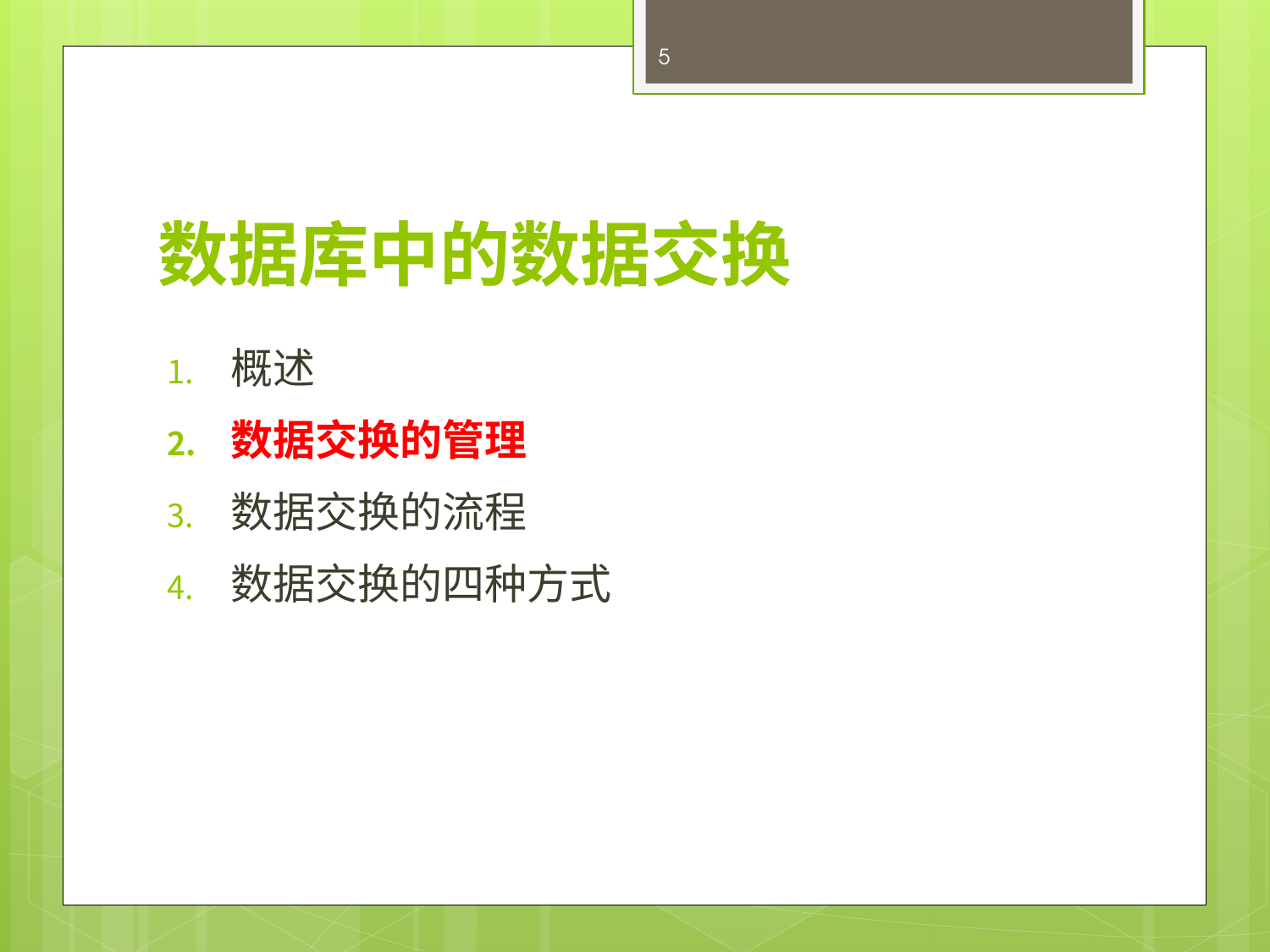

5
# 数据库中的数据交换
概述
数据交换的管理
数据交换的流程
数据交换的四种方式